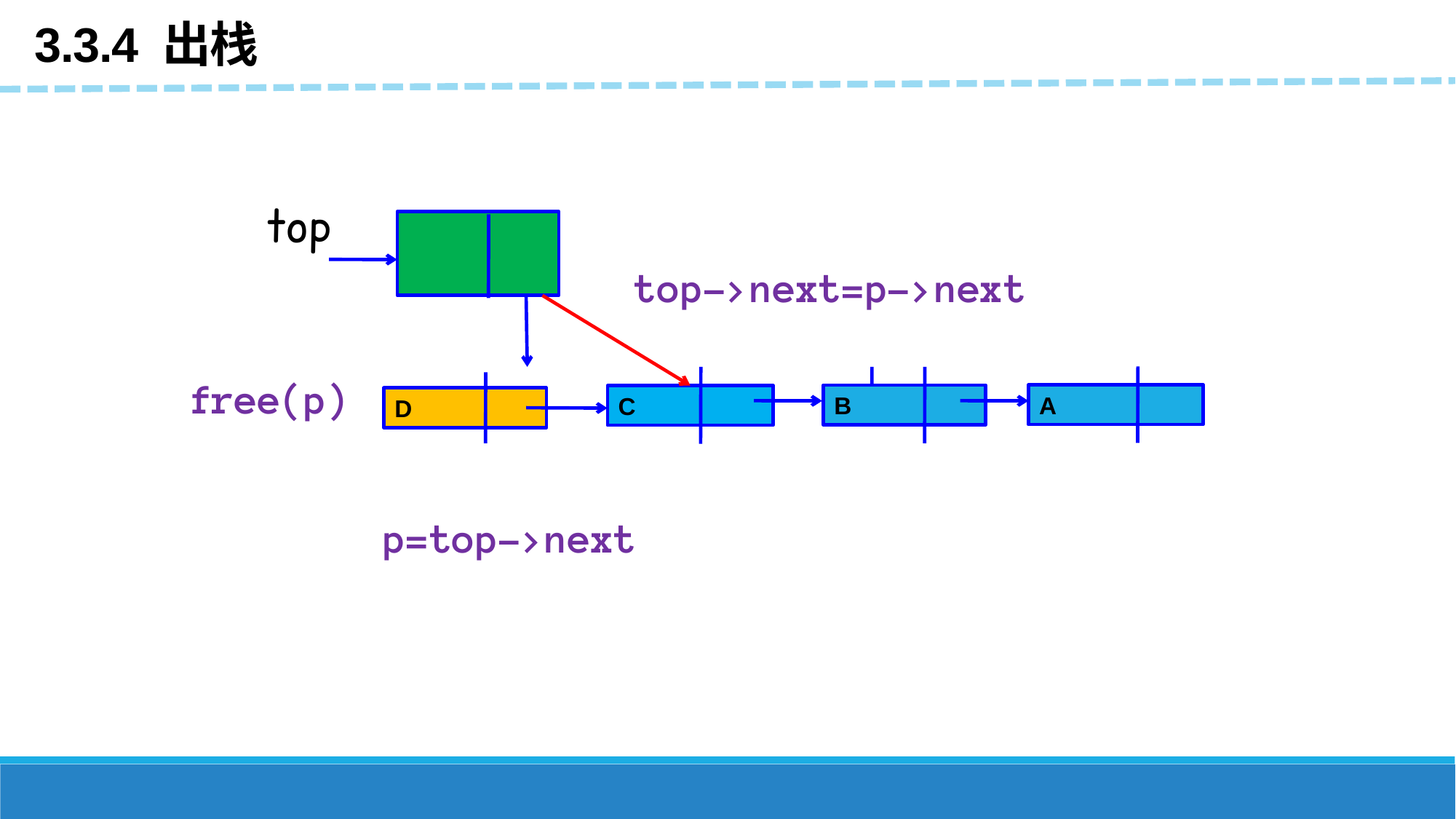

3.3.4 出栈
top

top->next=p->next
free(p)
A
C
B
D
p=top->next